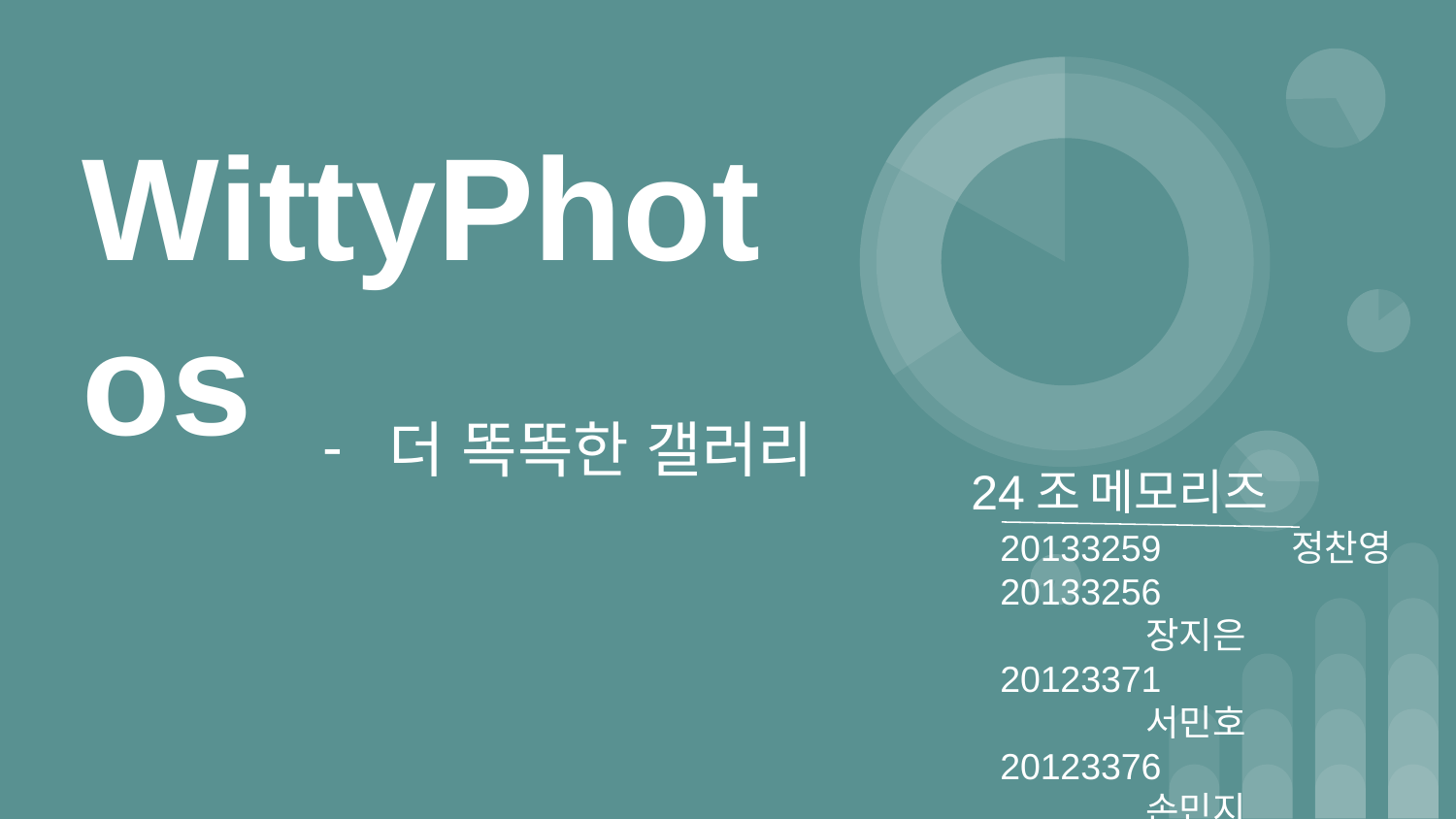

# WittyPhotos

더 똑똑한 갤러리
  24조	메모리즈
20133259 	정찬영20133256		장지은
20123371		서민호
20123376		손민지
20153203		이가빈